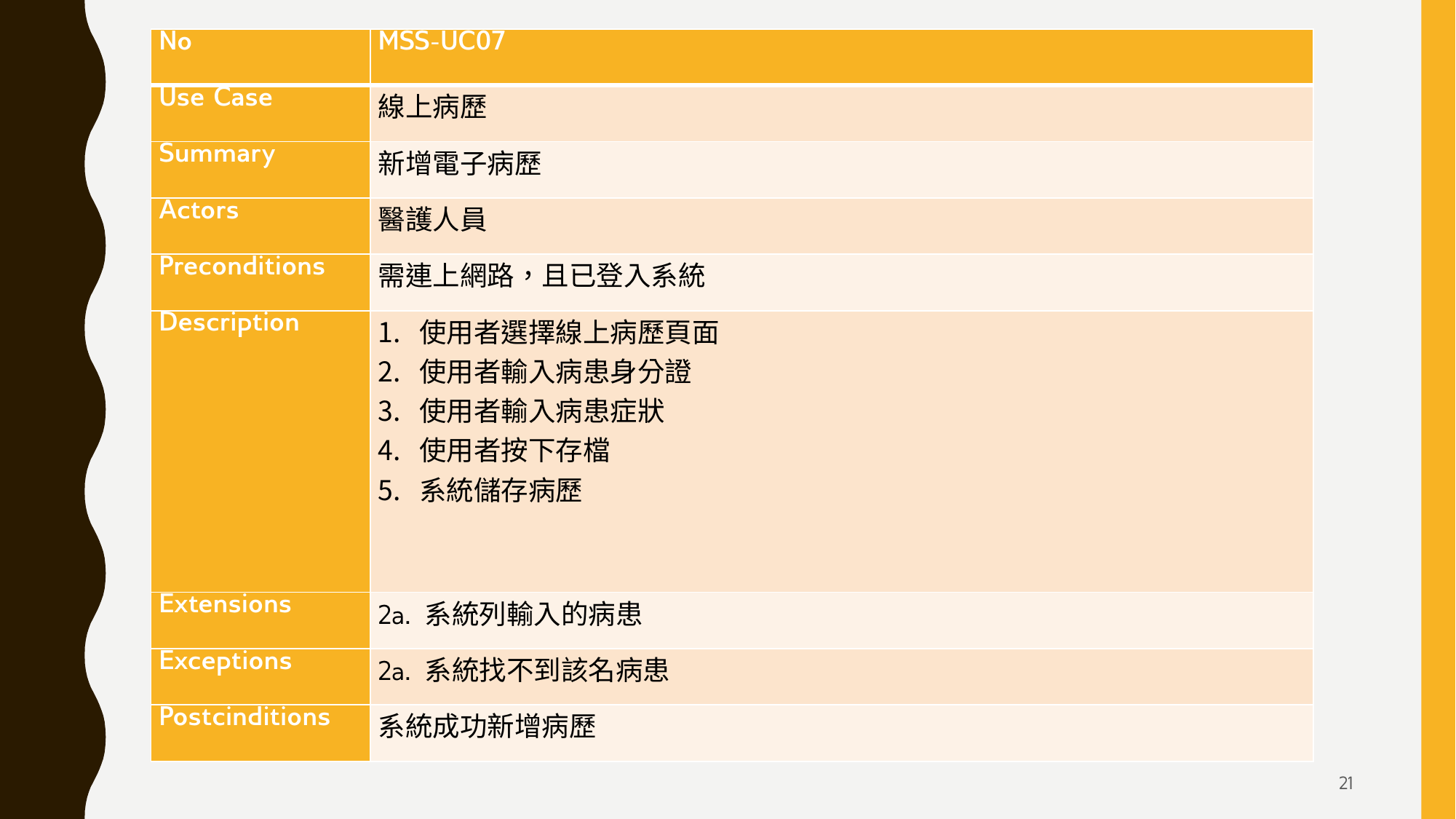

| No | MSS-UC07 |
| --- | --- |
| Use Case | 線上病歷 |
| Summary | 新增電子病歷 |
| Actors | 醫護人員 |
| Preconditions | 需連上網路，且已登入系統 |
| Description | 使用者選擇線上病歷頁面 使用者輸入病患身分證 使用者輸入病患症狀 使用者按下存檔 系統儲存病歷 |
| Extensions | 2a. 系統列輸入的病患 |
| Exceptions | 2a. 系統找不到該名病患 |
| Postcinditions | 系統成功新增病歷 |
21